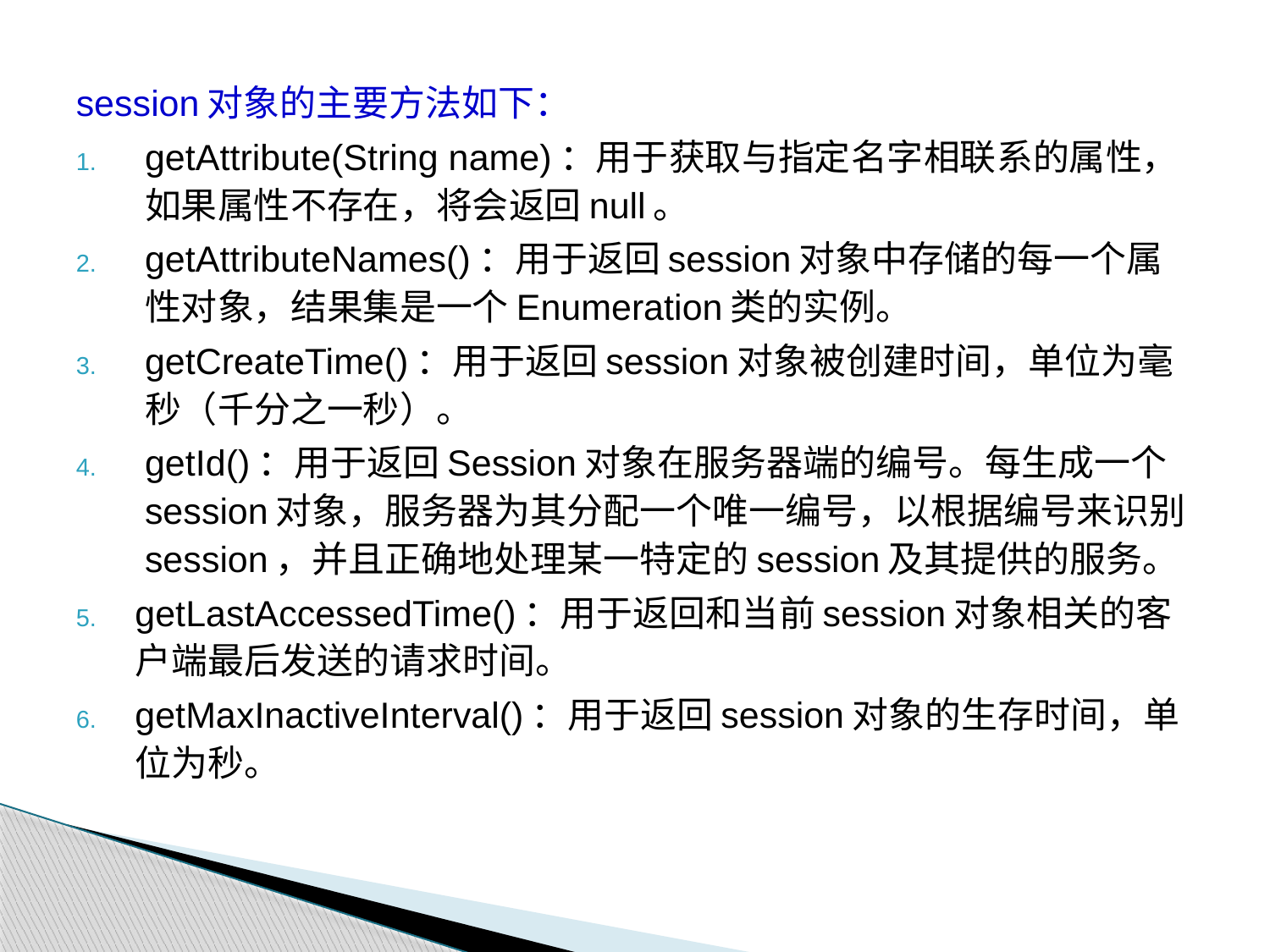

#
session对象的主要方法如下：
getAttribute(String name)：用于获取与指定名字相联系的属性，如果属性不存在，将会返回null。
getAttributeNames()：用于返回session对象中存储的每一个属性对象，结果集是一个Enumeration类的实例。
getCreateTime()：用于返回session对象被创建时间，单位为毫秒（千分之一秒）。
getId()：用于返回Session对象在服务器端的编号。每生成一个session对象，服务器为其分配一个唯一编号，以根据编号来识别session，并且正确地处理某一特定的session及其提供的服务。
getLastAccessedTime()：用于返回和当前session对象相关的客户端最后发送的请求时间。
getMaxInactiveInterval()：用于返回session对象的生存时间，单位为秒。